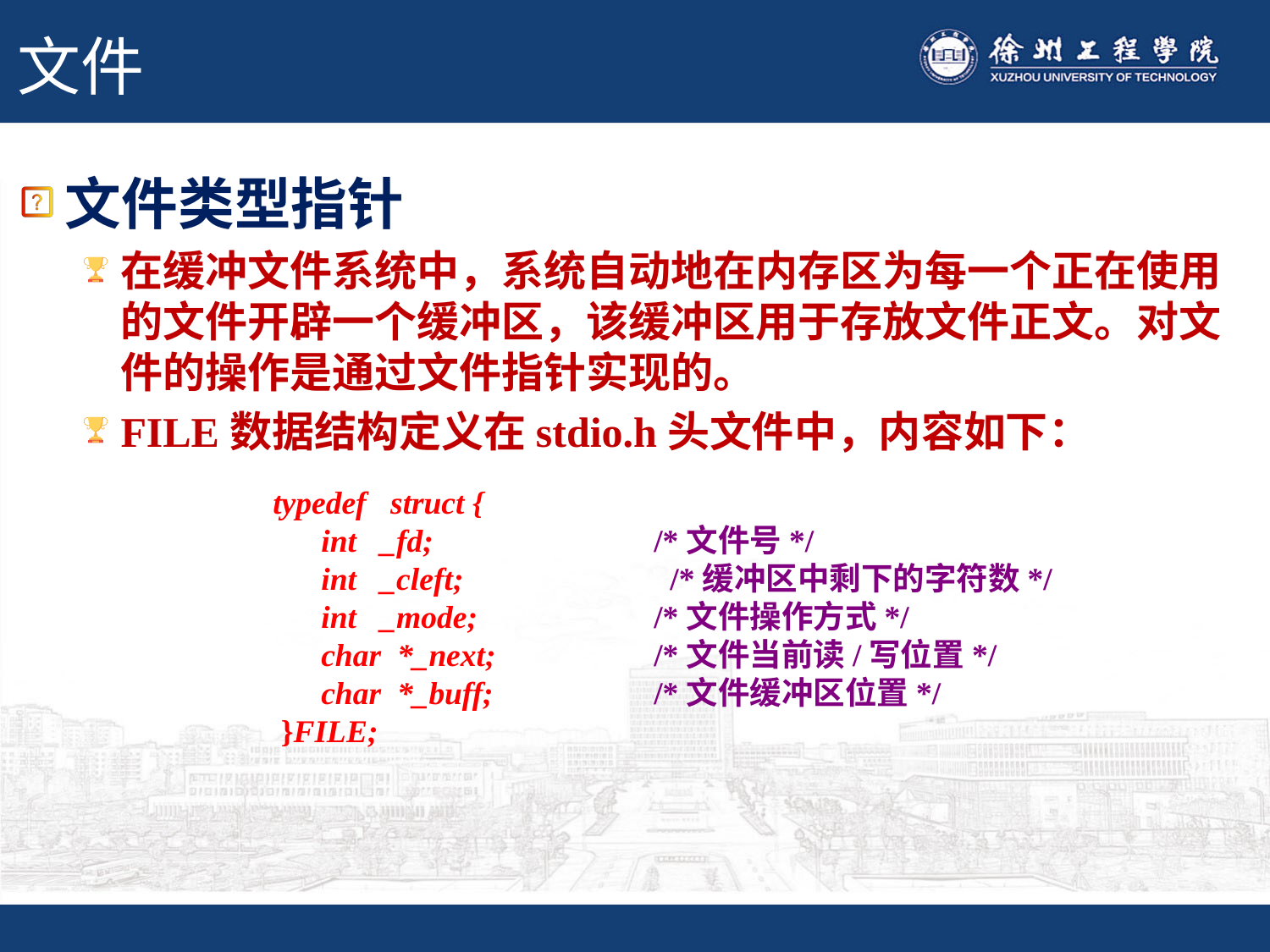

# 文件
文件类型指针
在缓冲文件系统中，系统自动地在内存区为每一个正在使用的文件开辟一个缓冲区，该缓冲区用于存放文件正文。对文件的操作是通过文件指针实现的。
FILE数据结构定义在stdio.h头文件中，内容如下：
typedef   struct {
      int   _fd;           		/*文件号*/
      int   _cleft;       	 	  /*缓冲区中剩下的字符数*/
      int   _mode;       	/*文件操作方式*/
      char  *_next;      	/*文件当前读/写位置*/
      char  *_buff;      	/*文件缓冲区位置*/
 }FILE;